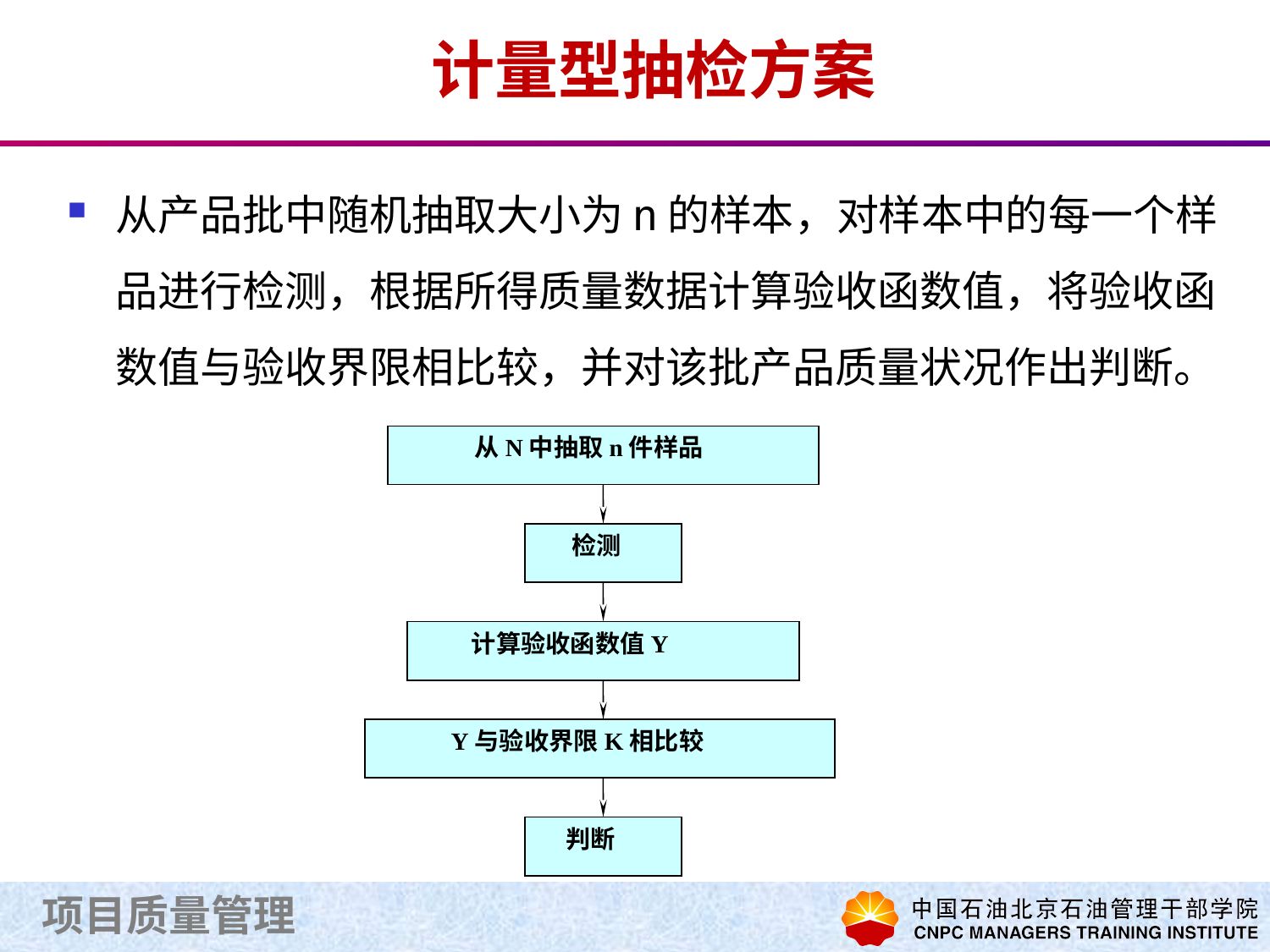

# 计量型抽检方案
从产品批中随机抽取大小为n的样本，对样本中的每一个样品进行检测，根据所得质量数据计算验收函数值，将验收函数值与验收界限相比较，并对该批产品质量状况作出判断。
            从N中抽取n件样品

     检测

        计算验收函数值Y

            Y与验收界限K相比较

    判断